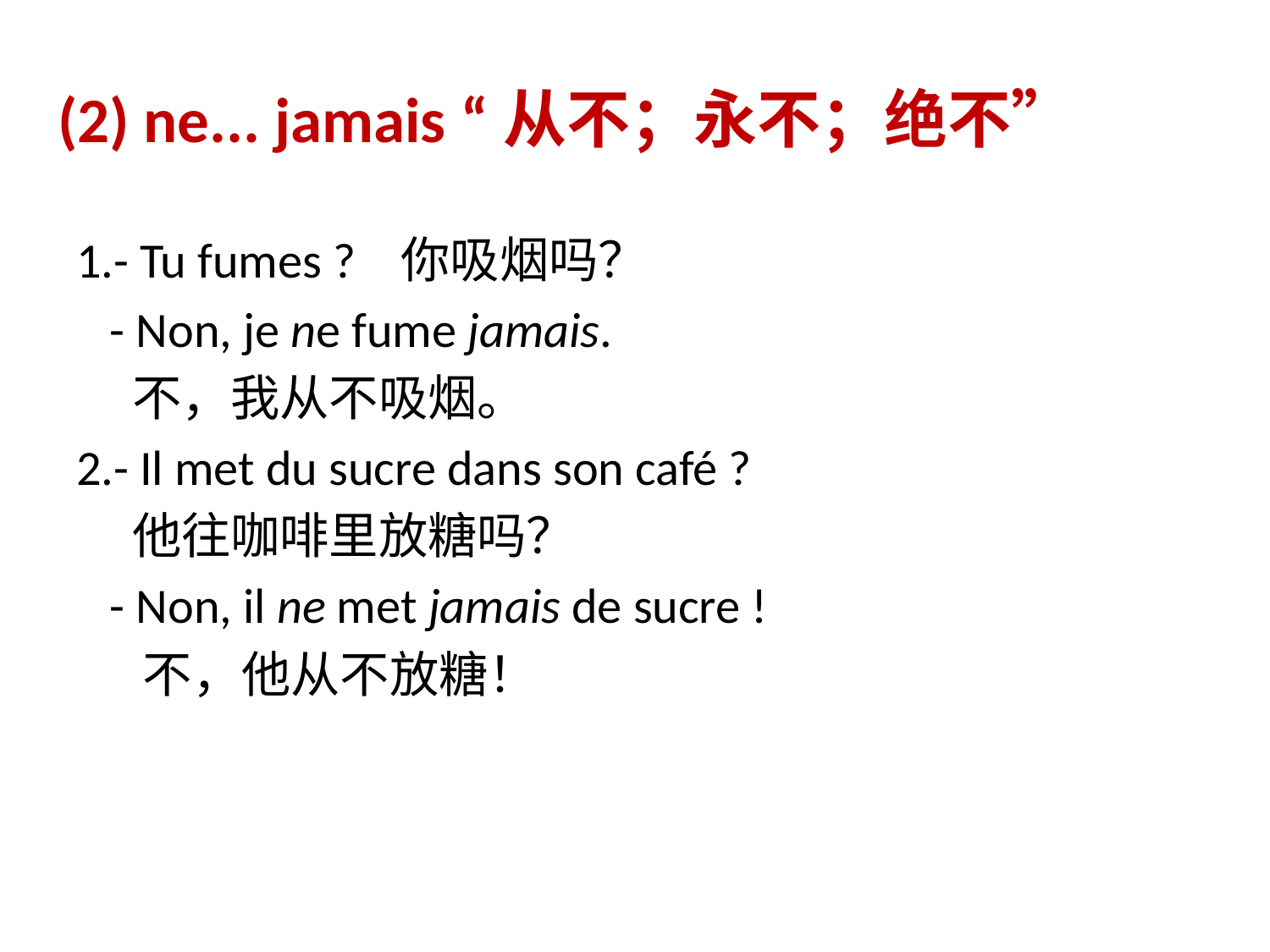

# (2) ne... jamais “从不；永不；绝不”
1.- Tu fumes ?	 你吸烟吗？
   - Non, je ne fume jamais.
    不，我从不吸烟。
2.- Il met du sucre dans son café ?
    他往咖啡里放糖吗？
   - Non, il ne met jamais de sucre !
     不，他从不放糖！